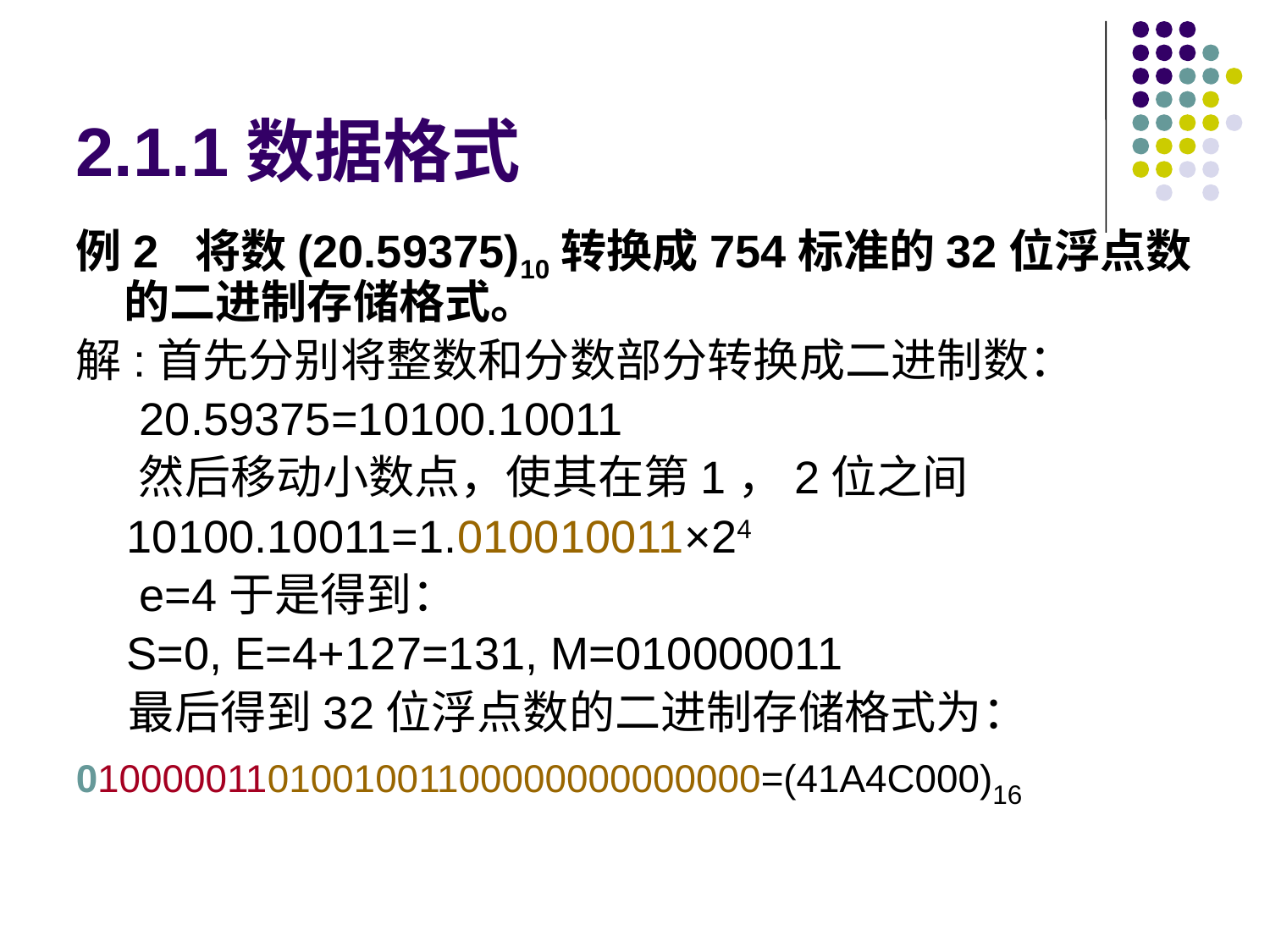

# 2.1.1数据格式
例2  将数(20.59375)10转换成754标准的32位浮点数的二进制存储格式。
解:首先分别将整数和分数部分转换成二进制数：
     20.59375=10100.10011
     然后移动小数点，使其在第1，2位之间
    10100.10011=1.010010011×24
     e=4于是得到：
    S=0, E=4+127=131, M=010000011
    最后得到32位浮点数的二进制存储格式为：
01000001101001001100000000000000=(41A4C000)16

54